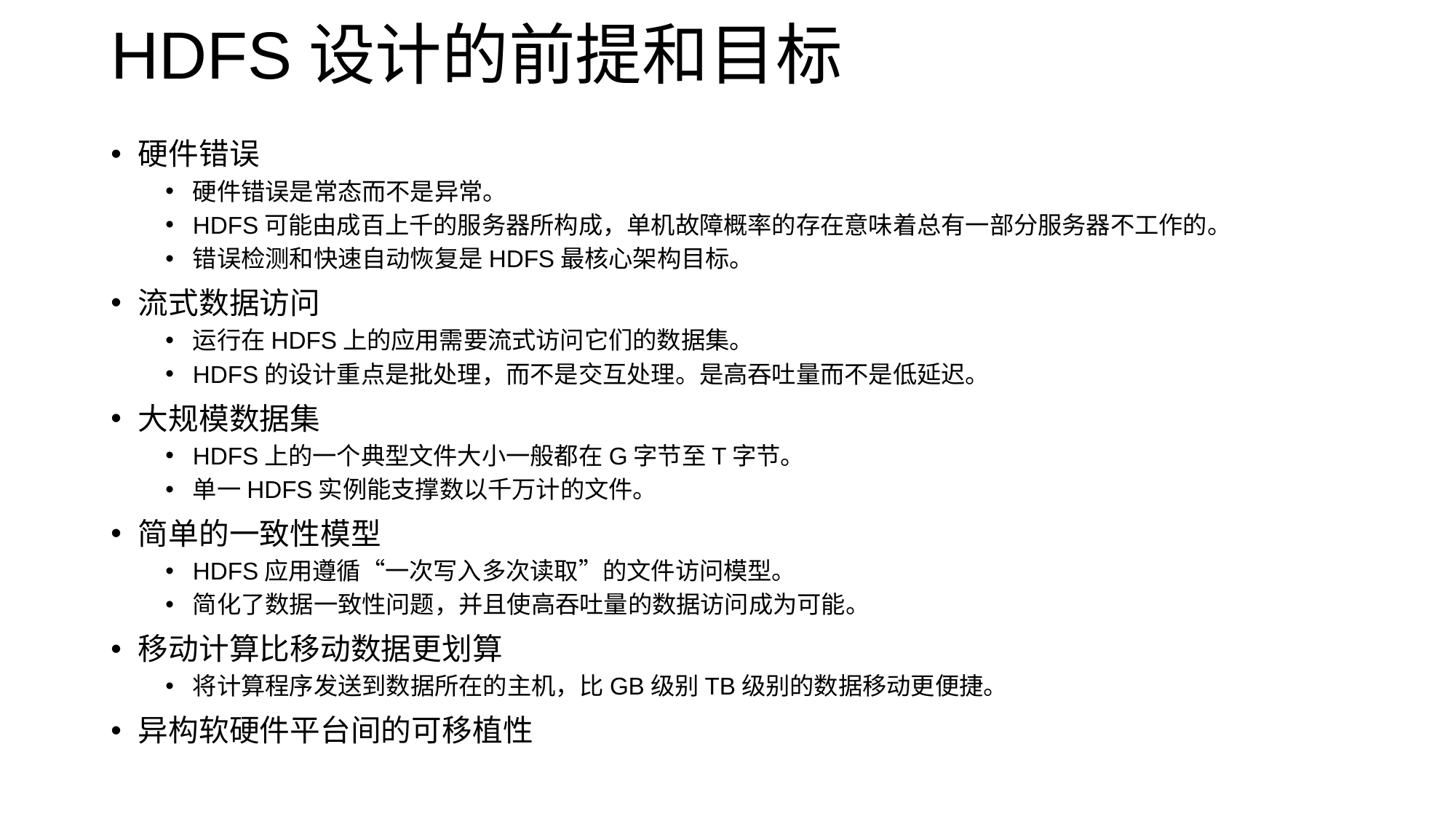

# HDFS设计的前提和目标
硬件错误
硬件错误是常态而不是异常。
HDFS可能由成百上千的服务器所构成，单机故障概率的存在意味着总有一部分服务器不工作的。
错误检测和快速自动恢复是HDFS最核心架构目标。
流式数据访问
运行在HDFS上的应用需要流式访问它们的数据集。
HDFS的设计重点是批处理，而不是交互处理。是高吞吐量而不是低延迟。
大规模数据集
HDFS上的一个典型文件大小一般都在G字节至T字节。
单一HDFS实例能支撑数以千万计的文件。
简单的一致性模型
HDFS应用遵循“一次写入多次读取”的文件访问模型。
简化了数据一致性问题，并且使高吞吐量的数据访问成为可能。
移动计算比移动数据更划算
将计算程序发送到数据所在的主机，比GB级别TB级别的数据移动更便捷。
异构软硬件平台间的可移植性